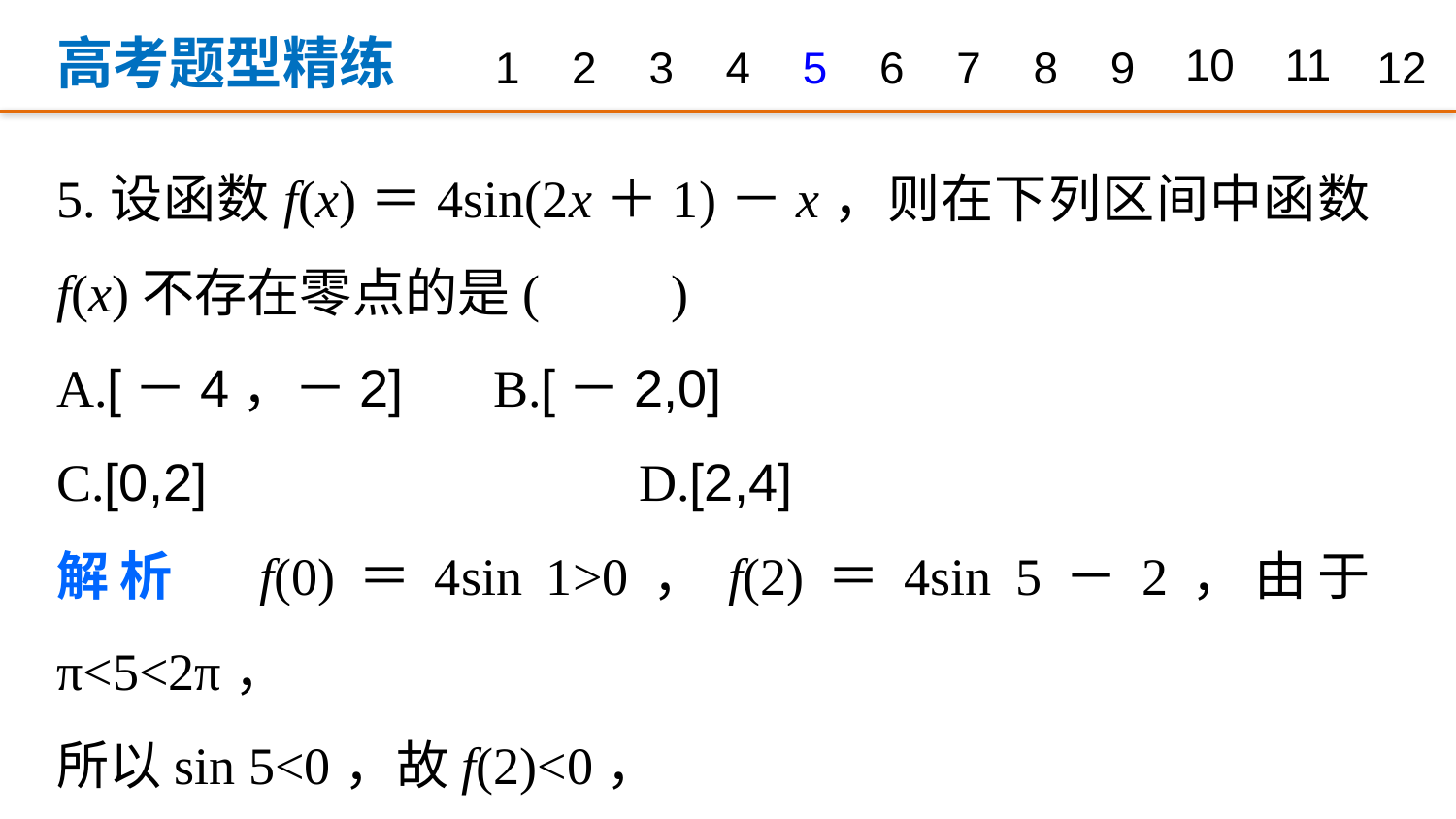

高考题型精练
1
2
3
4
5
6
7
8
9
10
11
12
5.设函数f(x)＝4sin(2x＋1)－x，则在下列区间中函数f(x)不存在零点的是(　　)
A.[－4，－2]  	B.[－2,0]
C.[0,2]  			D.[2,4]
解析　f(0)＝4sin 1>0，f(2)＝4sin 5－2，由于π<5<2π，
所以sin 5<0，故f(2)<0，
则函数在[0,2]上存在零点；